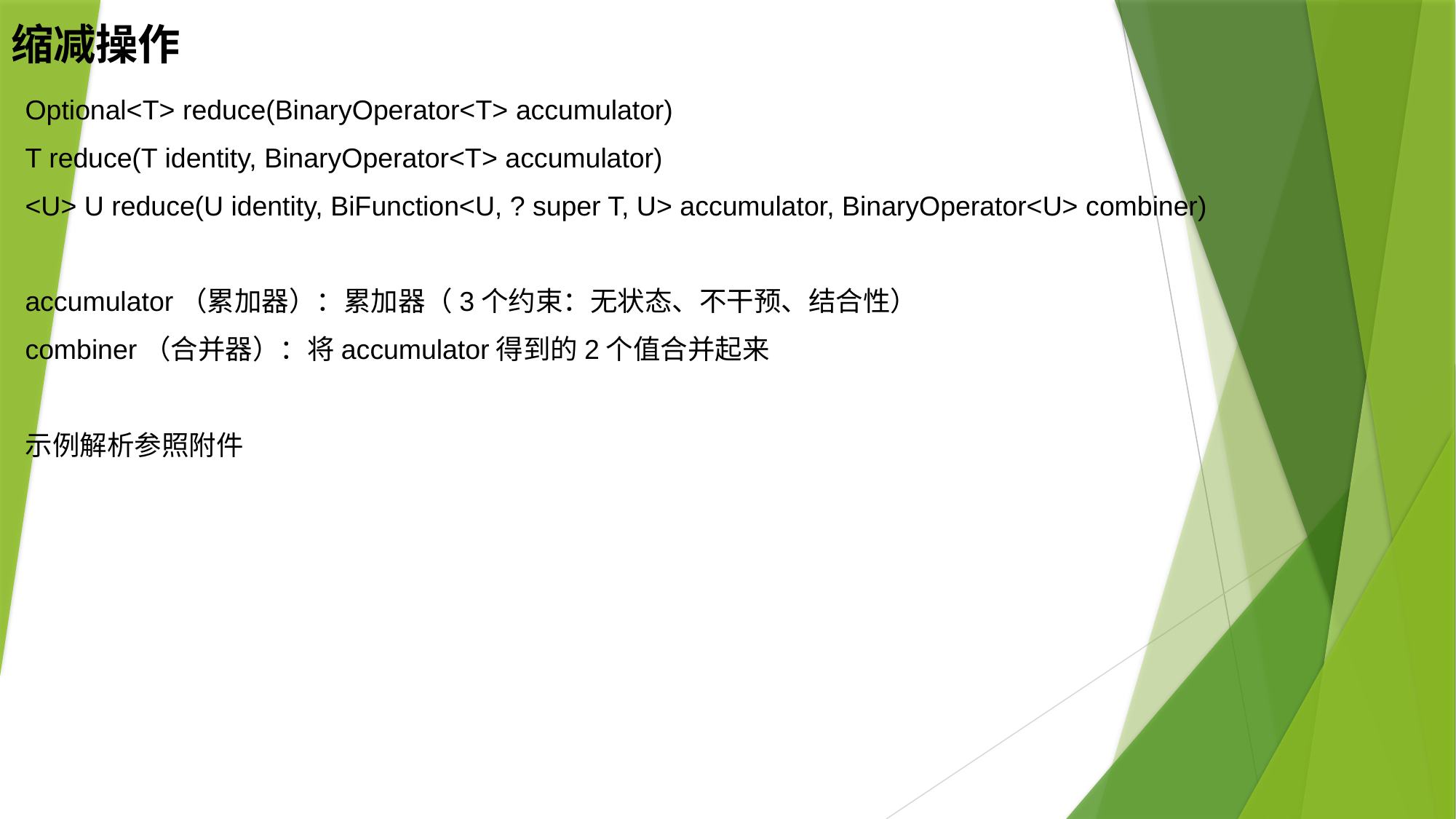

# 缩减操作
Optional<T> reduce(BinaryOperator<T> accumulator)
T reduce(T identity, BinaryOperator<T> accumulator)
<U> U reduce(U identity, BiFunction<U, ? super T, U> accumulator, BinaryOperator<U> combiner)

accumulator（累加器）：累加器（3个约束：无状态、不干预、结合性）
combiner（合并器）：将accumulator得到的2个值合并起来

示例解析参照附件